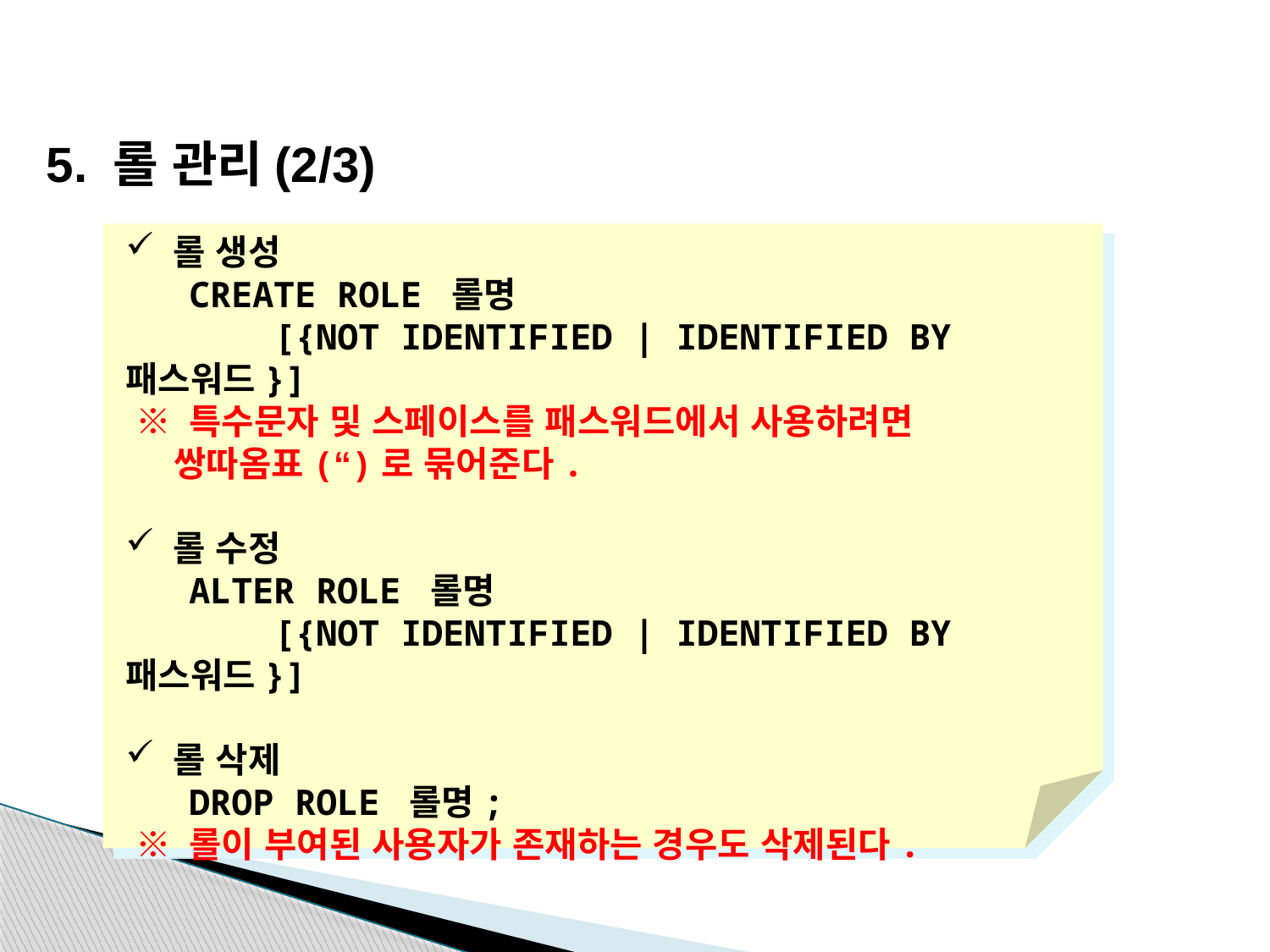

5. 롤 관리(2/3)
롤 생성
   CREATE ROLE 롤명
       [{NOT IDENTIFIED | IDENTIFIED BY 패스워드}]
 ※ 특수문자 및 스페이스를 패스워드에서 사용하려면
    쌍따옴표(“)로 묶어준다.

롤 수정
   ALTER ROLE 롤명
       [{NOT IDENTIFIED | IDENTIFIED BY 패스워드}]

롤 삭제
   DROP ROLE 롤명;
 ※ 롤이 부여된 사용자가 존재하는 경우도 삭제된다.